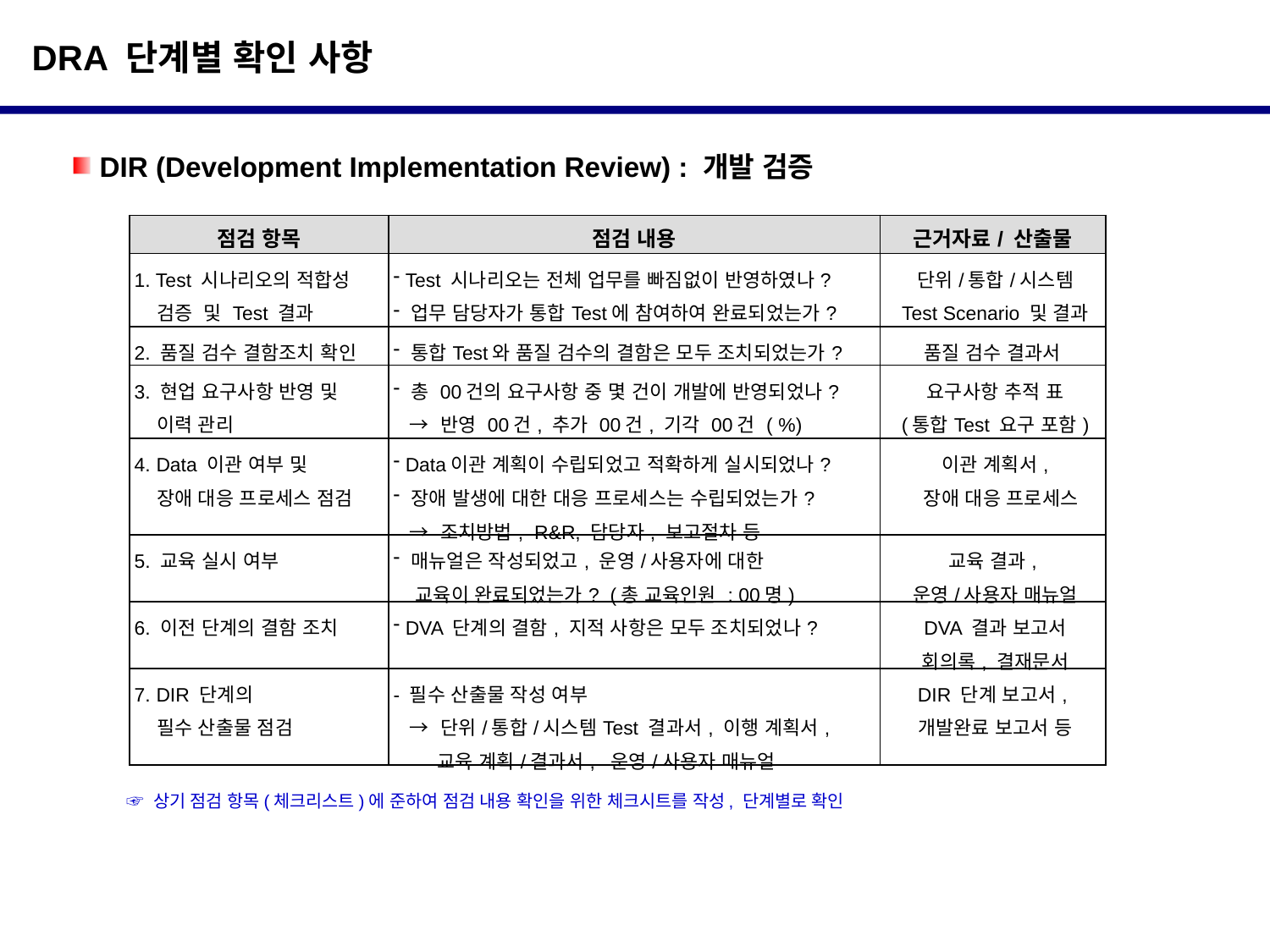

DRA 단계별 확인 사항

 DIR (Development Implementation Review) : 개발 검증
| 점검 항목 | 점검 내용 | 근거자료/ 산출물 |
| --- | --- | --- |
| 1. Test 시나리오의 적합성 검증 및 Test 결과 | Test 시나리오는 전체 업무를 빠짐없이 반영하였나? 업무 담당자가 통합Test에 참여하여 완료되었는가? | 단위/통합/시스템 Test Scenario 및 결과 |
| 2. 품질 검수 결함조치 확인 | 통합Test와 품질 검수의 결함은 모두 조치되었는가? | 품질 검수 결과서 |
| 3. 현업 요구사항 반영 및 이력 관리 | 총 00건의 요구사항 중 몇 건이 개발에 반영되었나? → 반영 00건, 추가 00건, 기각 00건 ( %) | 요구사항 추적 표 (통합Test 요구 포함) |
| 4. Data 이관 여부 및 장애 대응 프로세스 점검 | Data이관 계획이 수립되었고 적확하게 실시되었나? 장애 발생에 대한 대응 프로세스는 수립되었는가? → 조치방법, R&R, 담당자, 보고절차 등 | 이관 계획서, 장애 대응 프로세스 |
| 5. 교육 실시 여부 | 매뉴얼은 작성되었고, 운영/사용자에 대한 교육이 완료되었는가? (총 교육인원 : 00명) | 교육 결과, 운영/사용자 매뉴얼 |
| 6. 이전 단계의 결함 조치 | DVA 단계의 결함, 지적 사항은 모두 조치되었나? | DVA 결과 보고서 회의록, 결재문서 |
| 7. DIR 단계의 필수 산출물 점검 | - 필수 산출물 작성 여부 → 단위/통합/시스템Test 결과서, 이행 계획서, 교육 계획/결과서, 운영/사용자 매뉴얼 | DIR 단계 보고서, 개발완료 보고서 등 |
☞ 상기 점검 항목(체크리스트)에 준하여 점검 내용 확인을 위한 체크시트를 작성, 단계별로 확인